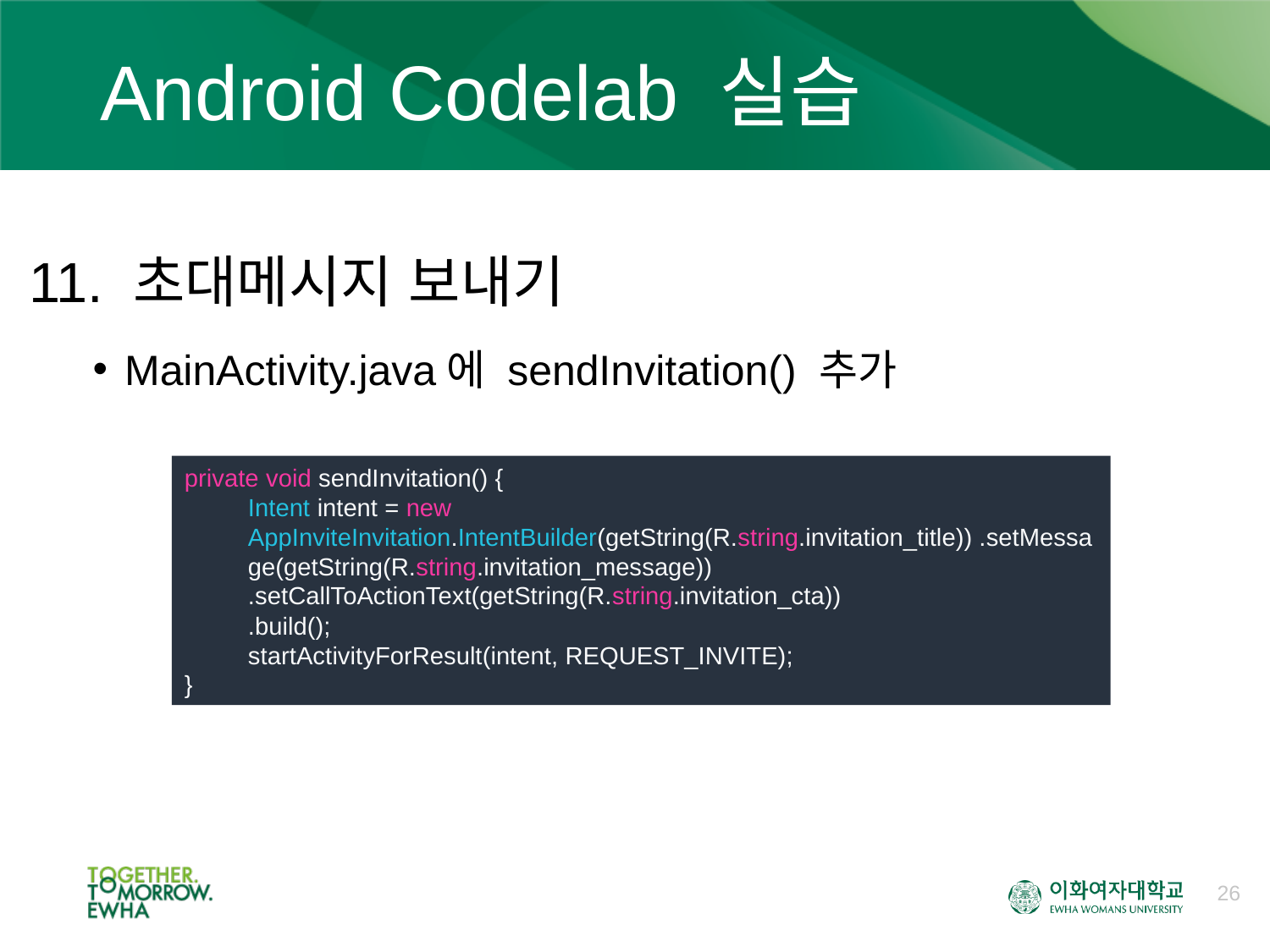

# Android Codelab 실습
11. 초대메시지 보내기
MainActivity.java에 sendInvitation() 추가
private void sendInvitation() {
Intent intent = new AppInviteInvitation.IntentBuilder(getString(R.string.invitation_title)) .setMessage(getString(R.string.invitation_message))
.setCallToActionText(getString(R.string.invitation_cta))
.build();
startActivityForResult(intent, REQUEST_INVITE);
}
26